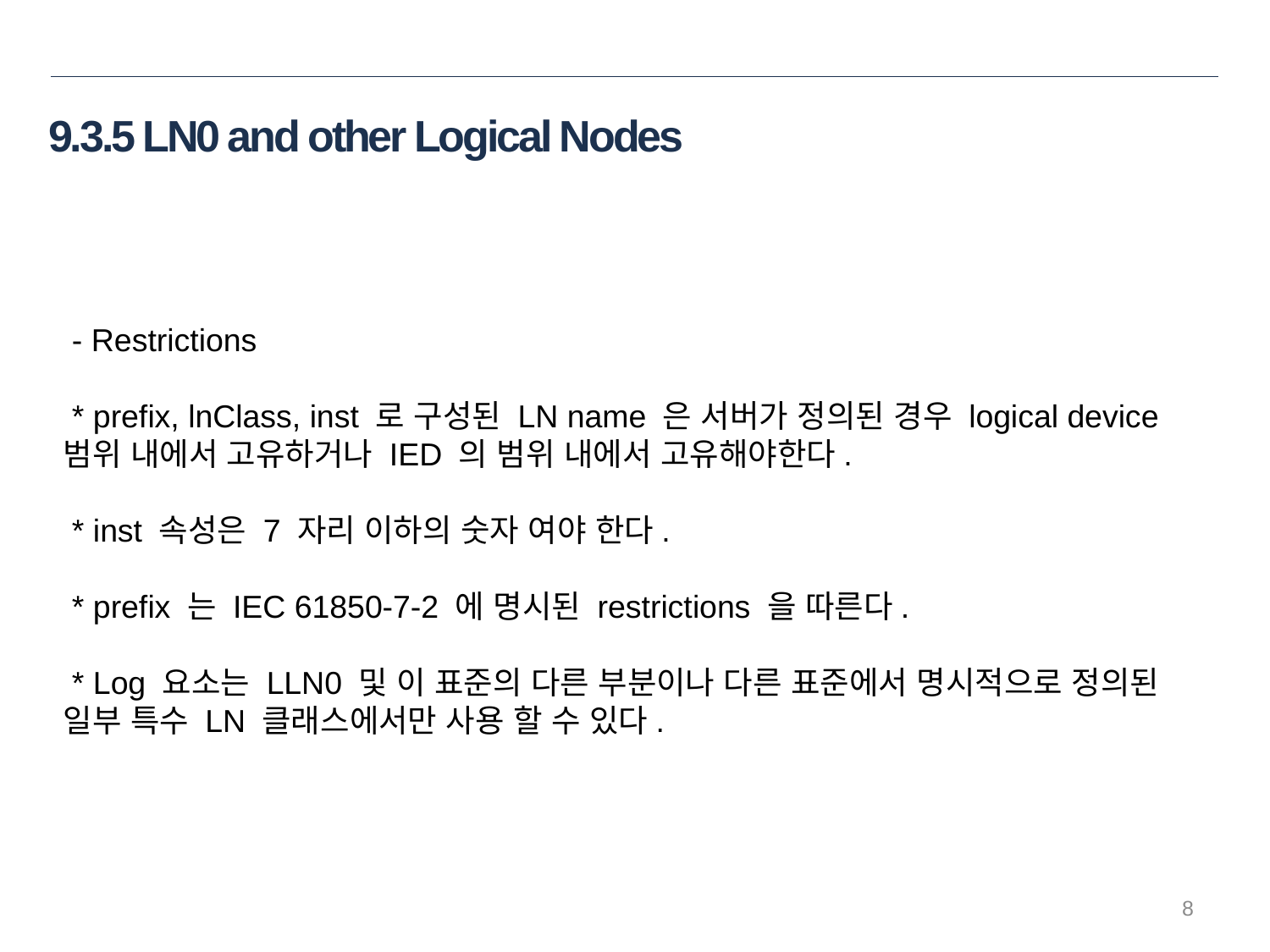

9.3.5 LN0 and other Logical Nodes

 - Restrictions

 * prefix, lnClass, inst 로 구성된 LN name 은 서버가 정의된 경우 logical device 범위 내에서 고유하거나 IED 의 범위 내에서 고유해야한다.

 * inst 속성은 7 자리 이하의 숫자 여야 한다.

 * prefix 는 IEC 61850-7-2 에 명시된 restrictions 을 따른다.

 * Log 요소는 LLN0 및 이 표준의 다른 부분이나 다른 표준에서 명시적으로 정의된 일부 특수 LN 클래스에서만 사용 할 수 있다.

8